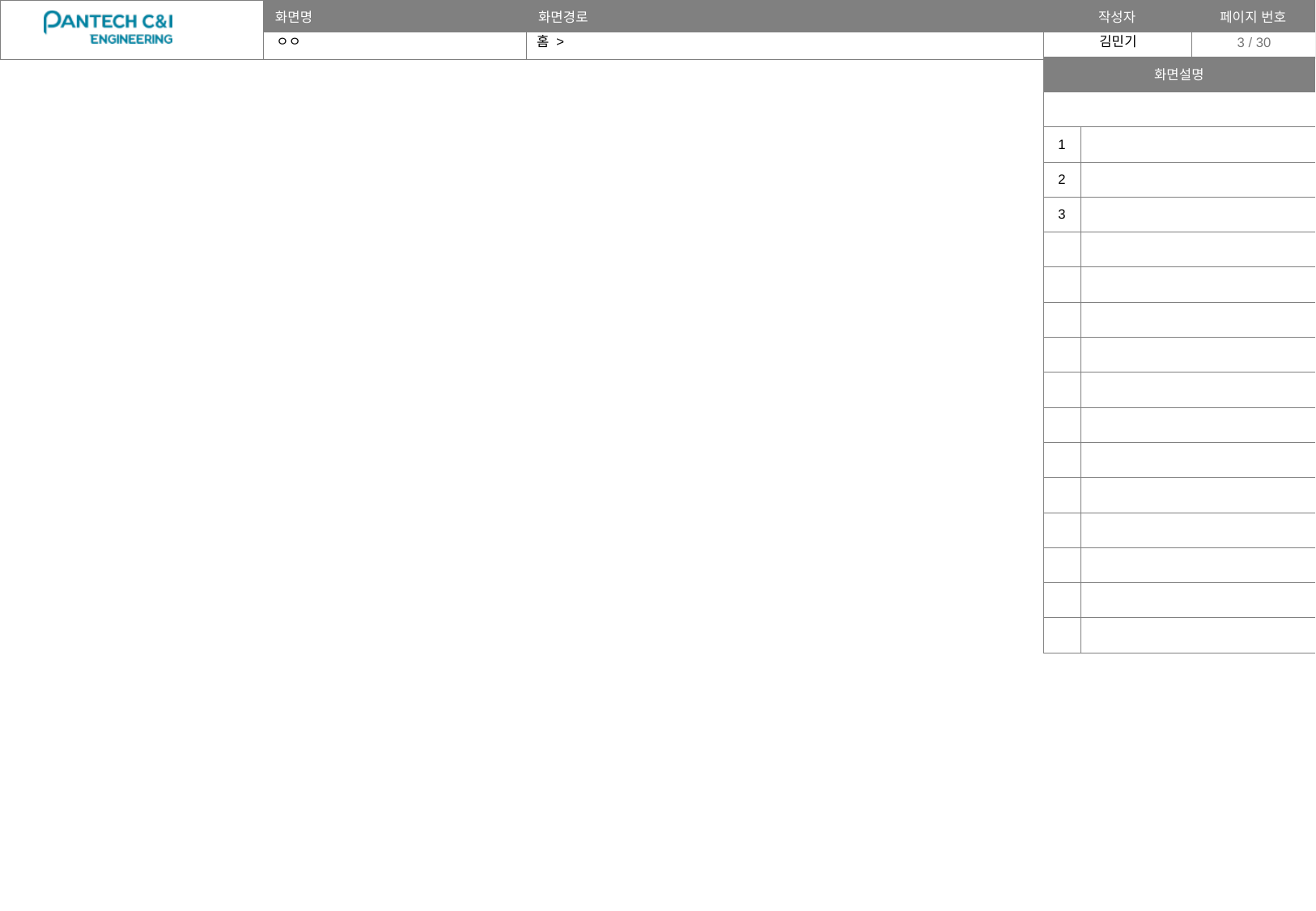

ㅇㅇ
홈 >
3
| 화면설명 |  |
| --- | --- |
|  |  |
| 1 |  |
| 2 |  |
| 3 |  |
|  |  |
|  |  |
|  |  |
|  |  |
|  |  |
|  |  |
|  |  |
|  |  |
|  |  |
|  |  |
|  |  |
|  |  |